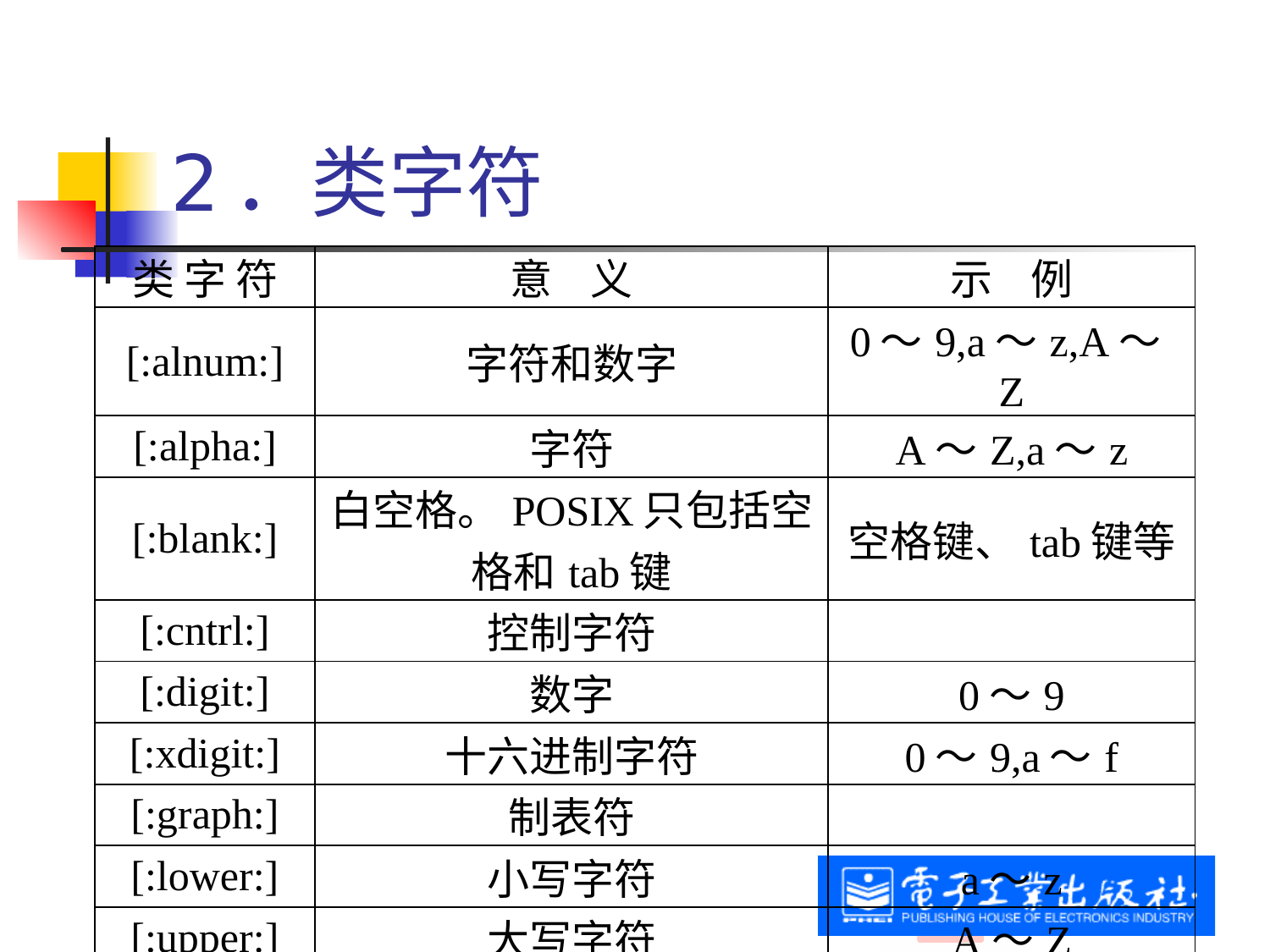

# 2．类字符
| 类 字 符 | 意 义 | 示 例 |
| --- | --- | --- |
| [:alnum:] | 字符和数字 | 0～9,a～z,A～Z |
| [:alpha:] | 字符 | A～Z,a～z |
| [:blank:] | 白空格。POSIX只包括空格和tab键 | 空格键、tab键等 |
| [:cntrl:] | 控制字符 |  |
| [:digit:] | 数字 | 0～9 |
| [:xdigit:] | 十六进制字符 | 0～9,a～f |
| [:graph:] | 制表符 |  |
| [:lower:] | 小写字符 | a～z |
| [:upper:] | 大写字符 | A～Z |
| [:print:] | 可打印字符 |  |
| [:punct:] | 标点符号 | .,?,!等 |